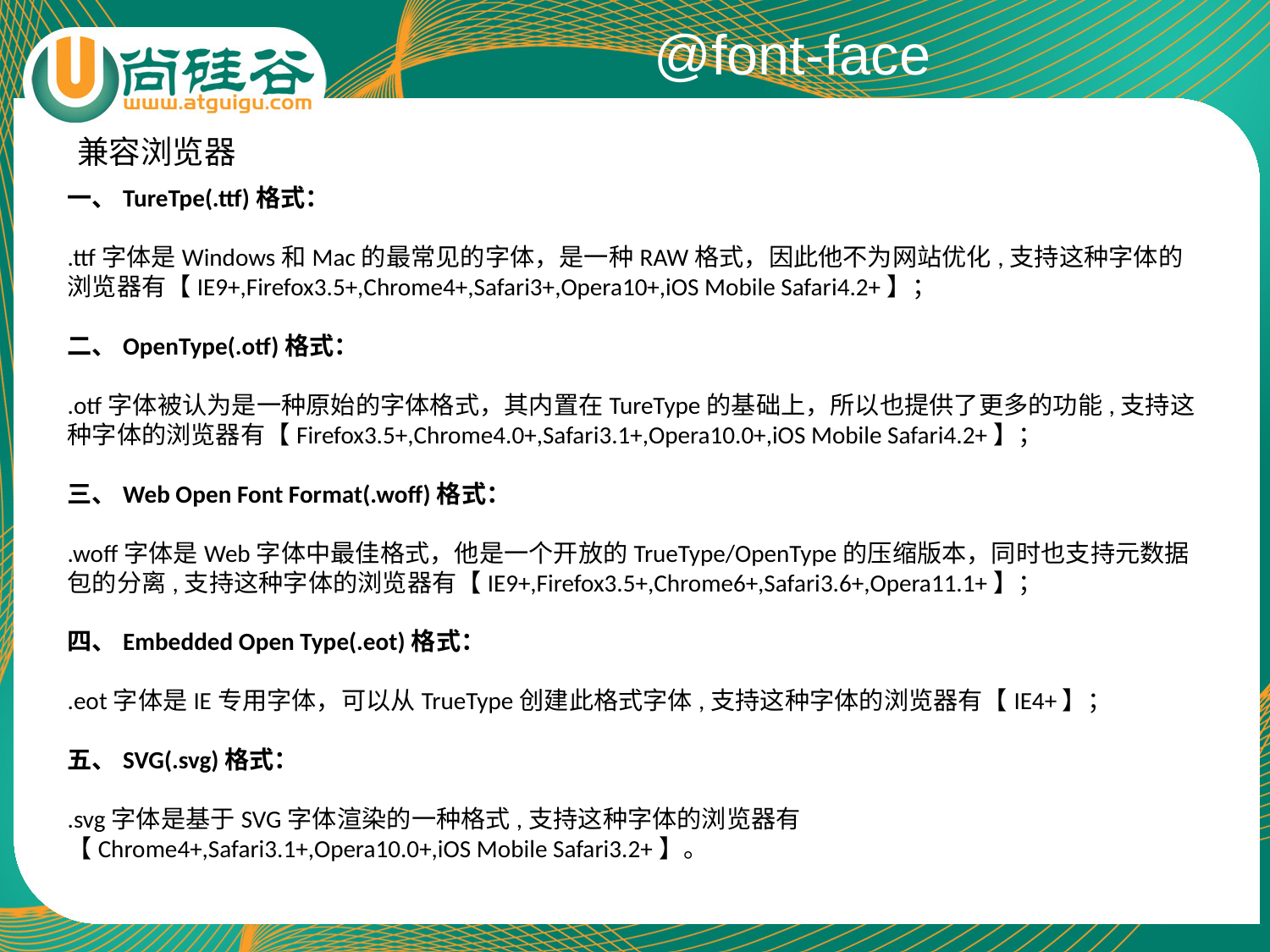

# @font-face
兼容浏览器
一、TureTpe(.ttf)格式：

.ttf字体是Windows和Mac的最常见的字体，是一种RAW格式，因此他不为网站优化,支持这种字体的浏览器有【IE9+,Firefox3.5+,Chrome4+,Safari3+,Opera10+,iOS Mobile Safari4.2+】；

二、OpenType(.otf)格式：

.otf字体被认为是一种原始的字体格式，其内置在TureType的基础上，所以也提供了更多的功能,支持这种字体的浏览器有【Firefox3.5+,Chrome4.0+,Safari3.1+,Opera10.0+,iOS Mobile Safari4.2+】；

三、Web Open Font Format(.woff)格式：

.woff字体是Web字体中最佳格式，他是一个开放的TrueType/OpenType的压缩版本，同时也支持元数据包的分离,支持这种字体的浏览器有【IE9+,Firefox3.5+,Chrome6+,Safari3.6+,Opera11.1+】；

四、Embedded Open Type(.eot)格式：

.eot字体是IE专用字体，可以从TrueType创建此格式字体,支持这种字体的浏览器有【IE4+】；

五、SVG(.svg)格式：

.svg字体是基于SVG字体渲染的一种格式,支持这种字体的浏览器有【Chrome4+,Safari3.1+,Opera10.0+,iOS Mobile Safari3.2+】。